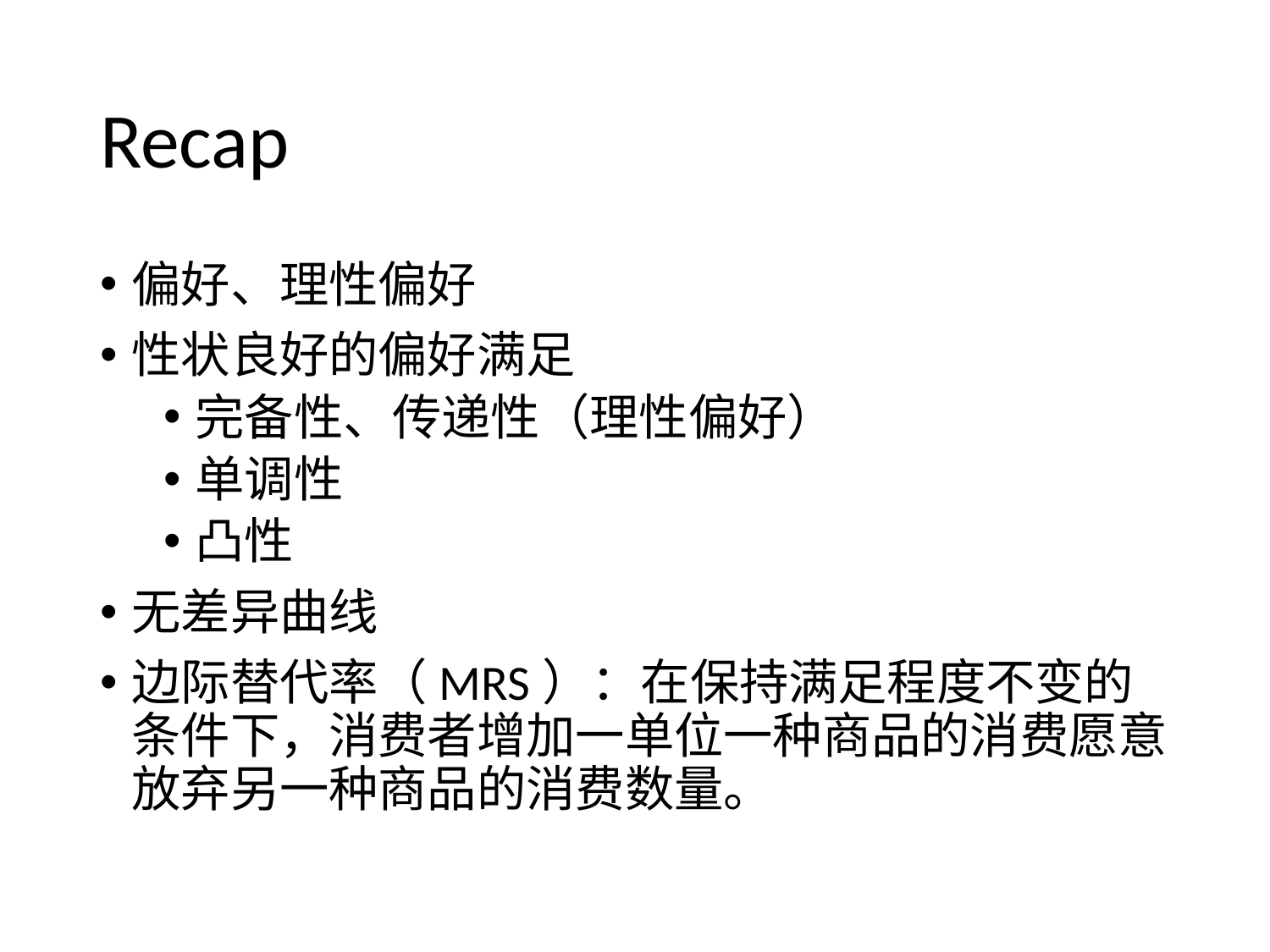

# Recap
偏好、理性偏好
性状良好的偏好满足
完备性、传递性（理性偏好）
单调性
凸性
无差异曲线
边际替代率（MRS）：在保持满足程度不变的条件下，消费者增加一单位一种商品的消费愿意放弃另一种商品的消费数量。